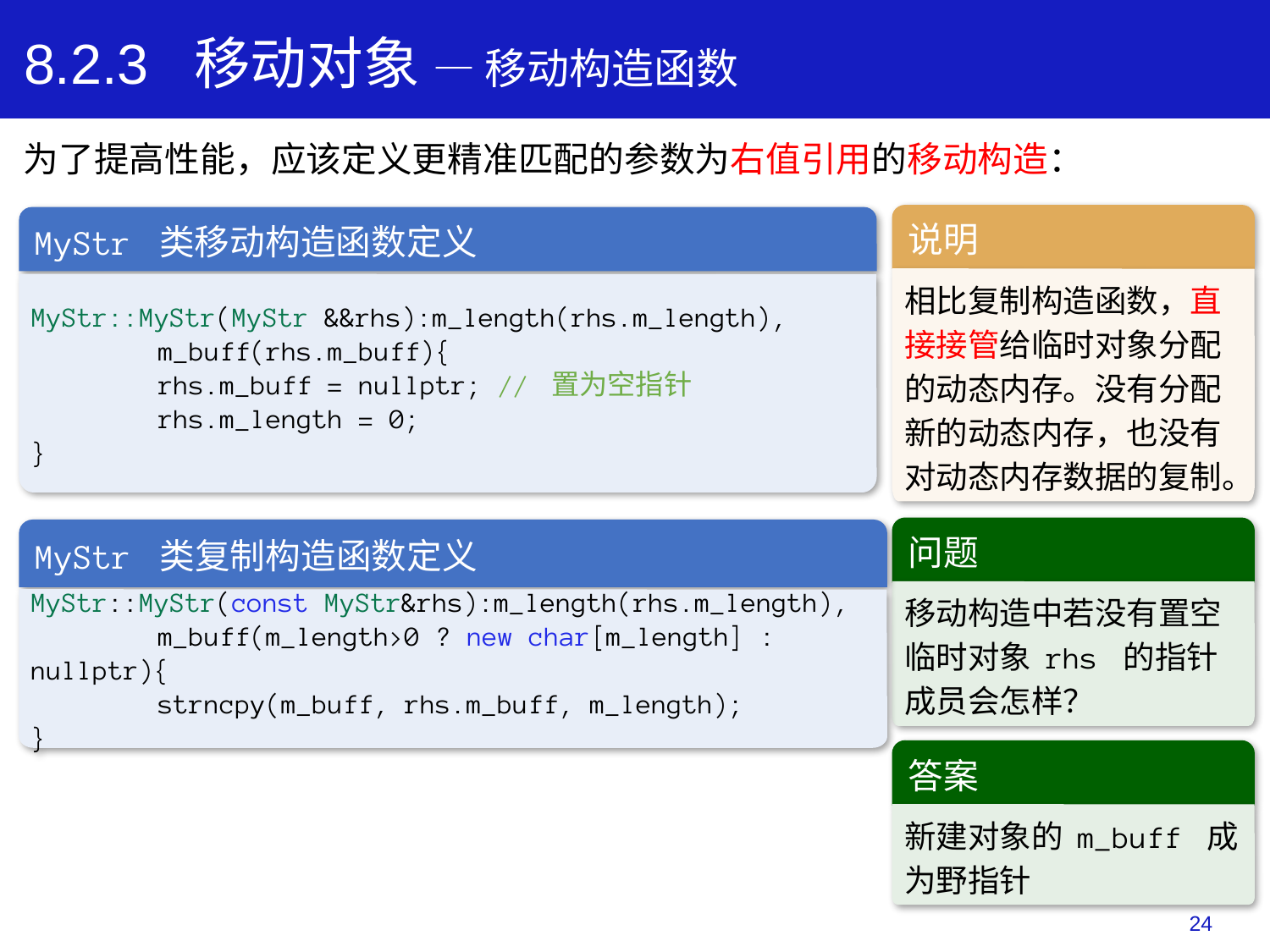

8.2.3  移动对象 — 移动构造函数
为了提高性能，应该定义更精准匹配的参数为右值引用的移动构造：
说明
相比复制构造函数，直
接接管给临时对象分配
的动态内存。没有分配
新的动态内存，也没有
对动态内存数据的复制。
MyStr 类移动构造函数定义
MyStr::MyStr(MyStr &&rhs):m_length(rhs.m_length),
	m_buff(rhs.m_buff){
	rhs.m_buff = nullptr; // 置为空指针
	rhs.m_length = 0;
}
学习目标
问题
移动构造中若没有置空
临时对象 rhs 的指针
成员会怎样？
MyStr 类复制构造函数定义
MyStr::MyStr(const MyStr&rhs):m_length(rhs.m_length),
	m_buff(m_length>0 ? new char[m_length] : nullptr){
	strncpy(m_buff, rhs.m_buff, m_length);
}
答案
新建对象的 m_buff 成
为野指针
24